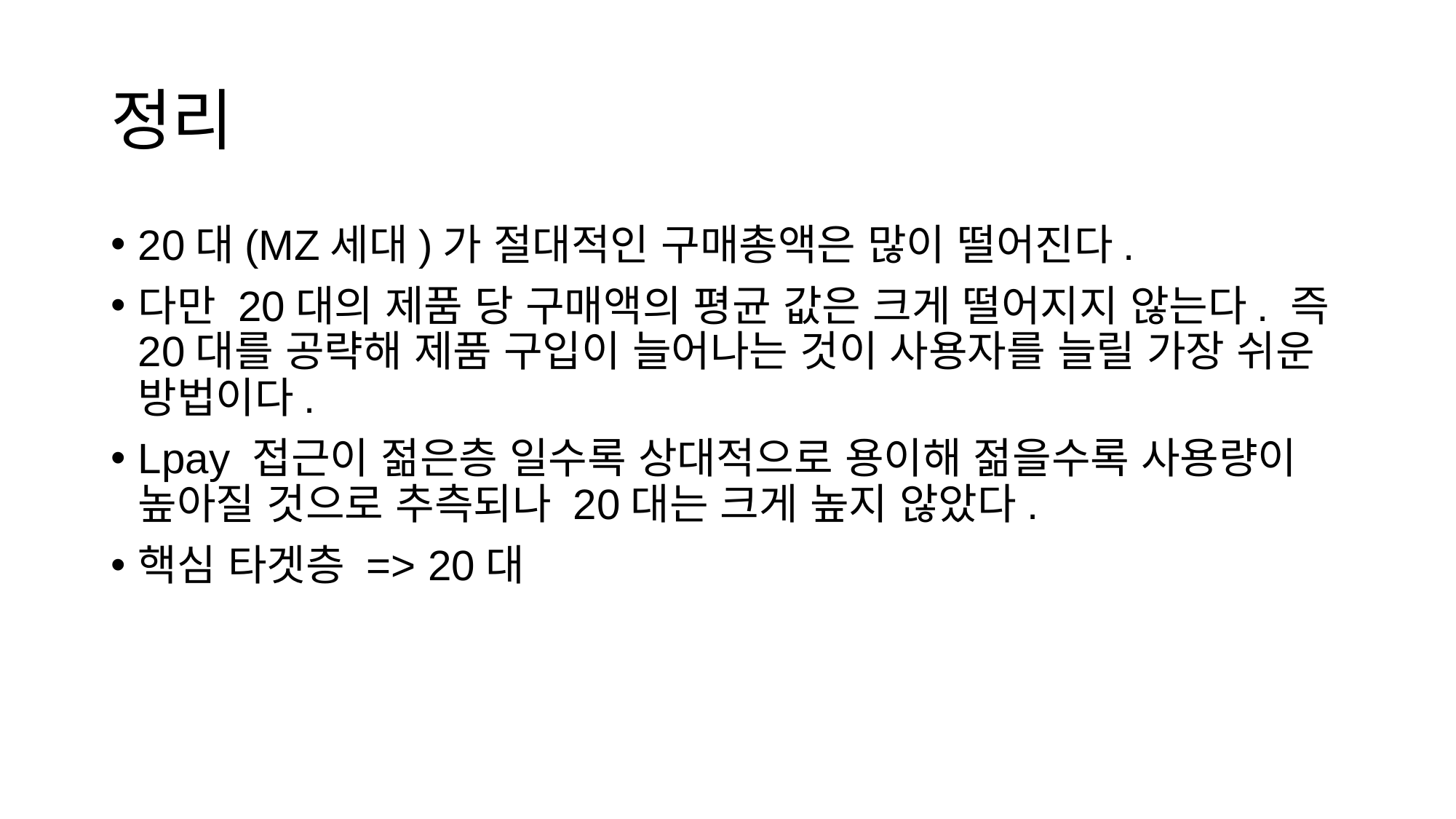

# 정리
20대(MZ세대)가 절대적인 구매총액은 많이 떨어진다.
다만 20대의 제품 당 구매액의 평균 값은 크게 떨어지지 않는다. 즉 20대를 공략해 제품 구입이 늘어나는 것이 사용자를 늘릴 가장 쉬운 방법이다.
Lpay 접근이 젊은층 일수록 상대적으로 용이해 젊을수록 사용량이 높아질 것으로 추측되나 20대는 크게 높지 않았다.
핵심 타겟층 => 20대